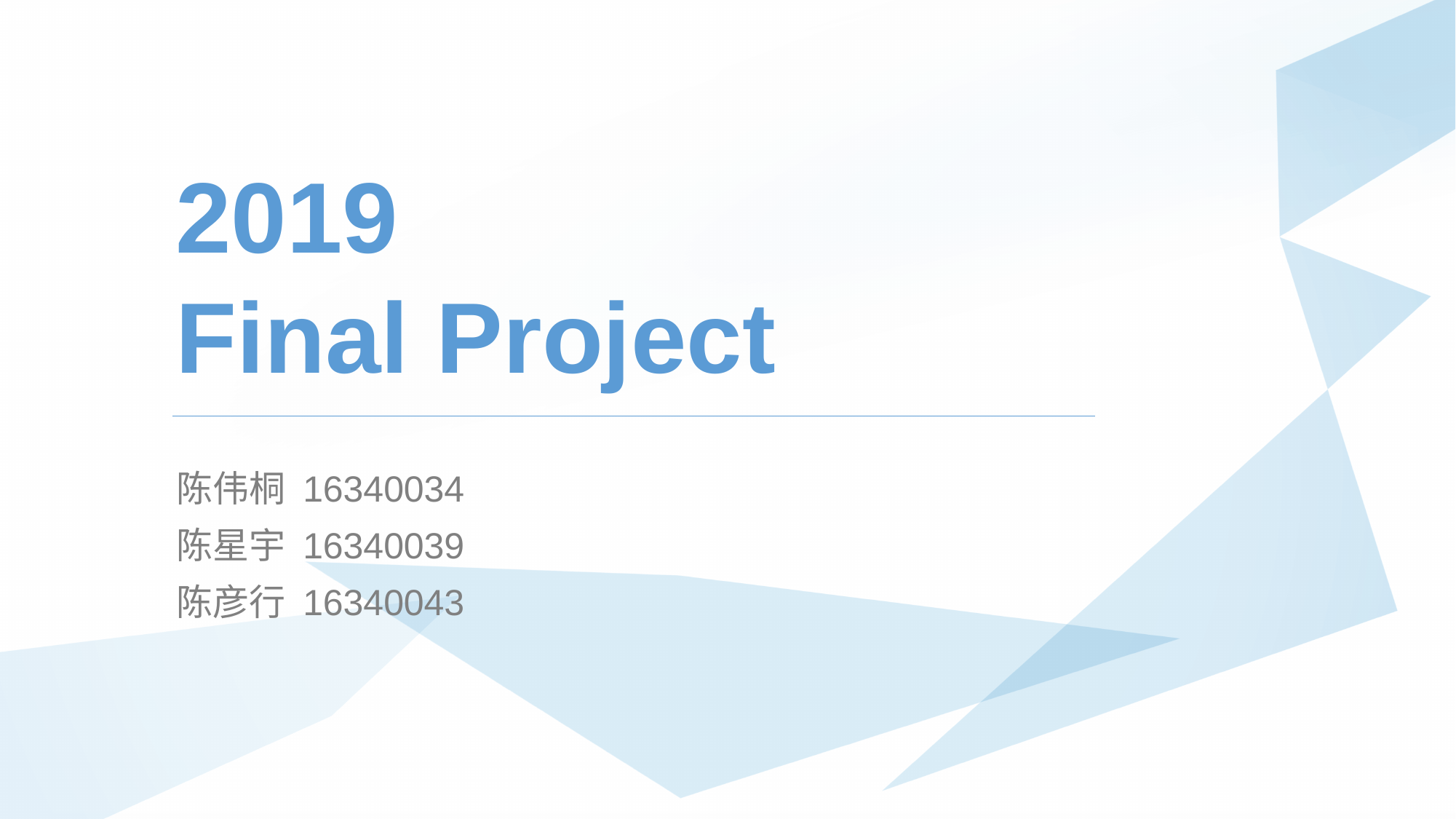

2019
Final Project
陈伟桐 16340034
陈星宇 16340039
陈彦行 16340043